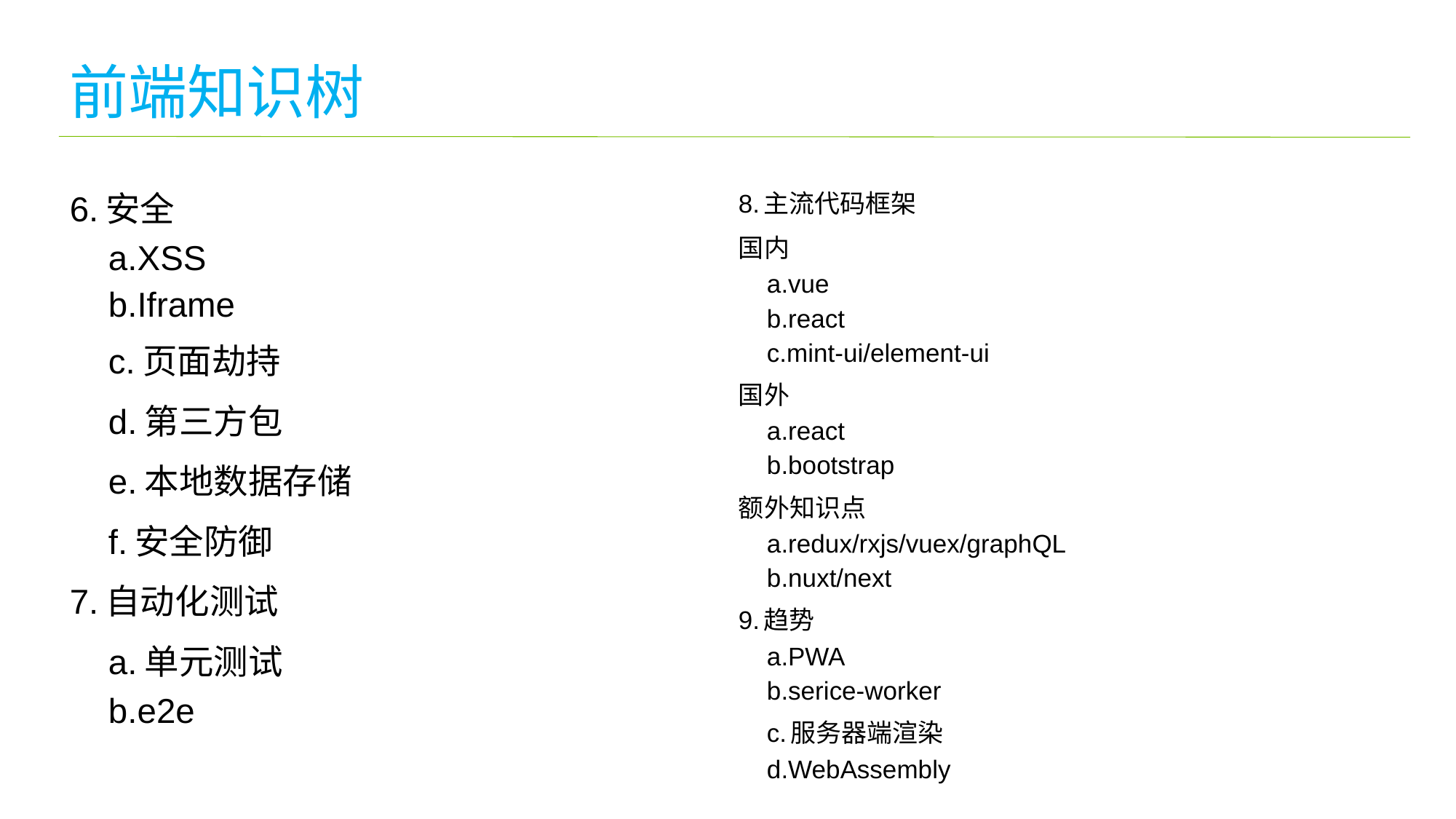

前端知识树
6.安全
    a.XSS
    b.Iframe
    c.页面劫持
    d.第三方包
    e.本地数据存储
    f.安全防御
7.自动化测试
    a.单元测试
    b.e2e

8.主流代码框架
国内
    a.vue
    b.react
    c.mint-ui/element-ui
国外
    a.react
    b.bootstrap
额外知识点
    a.redux/rxjs/vuex/graphQL
    b.nuxt/next
9.趋势
    a.PWA
    b.serice-worker
    c.服务器端渲染
    d.WebAssembly